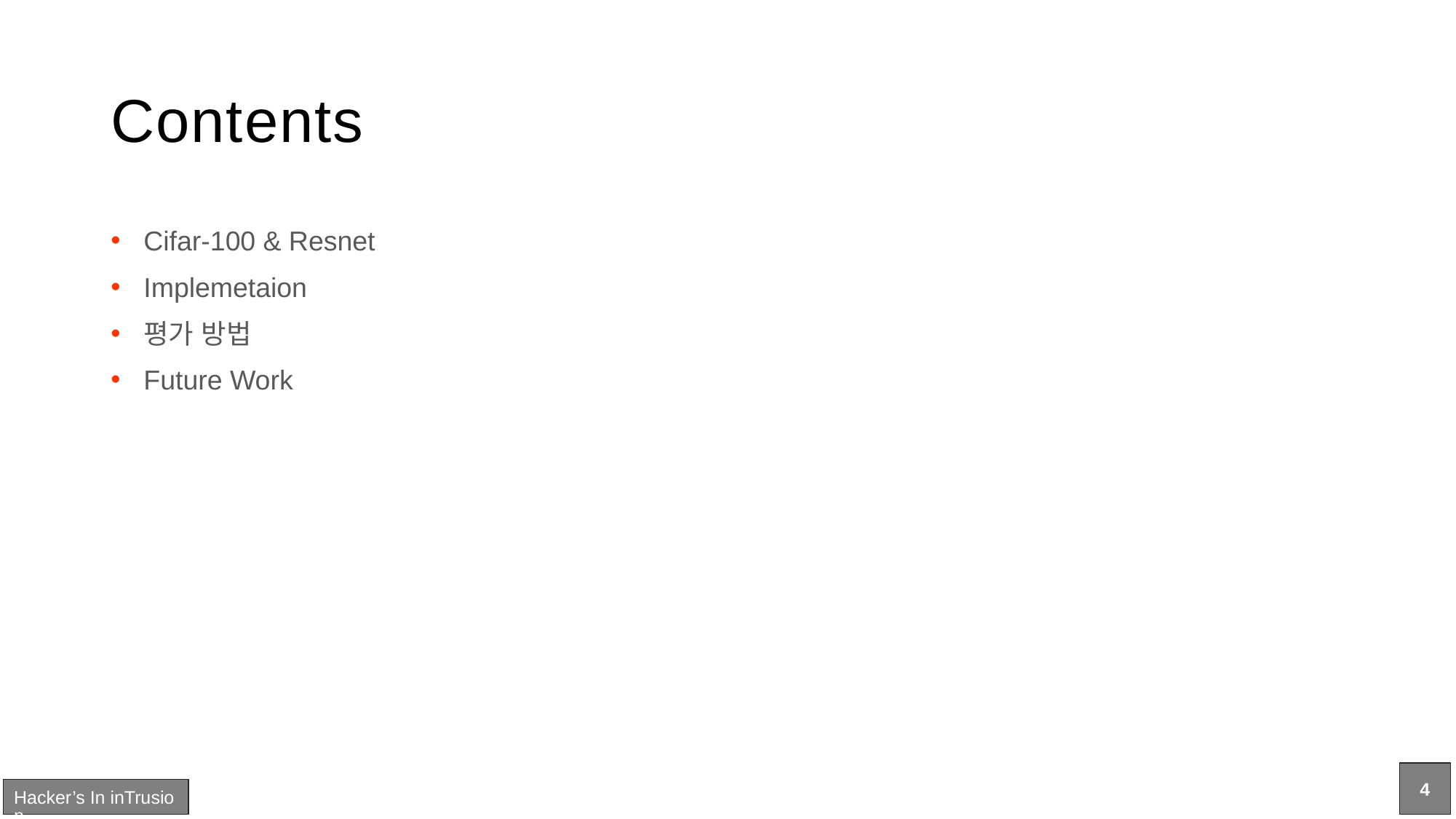

# Contents
Cifar-100 & Resnet
Implemetaion
평가 방법
Future Work
4
Hacker’s In inTrusion